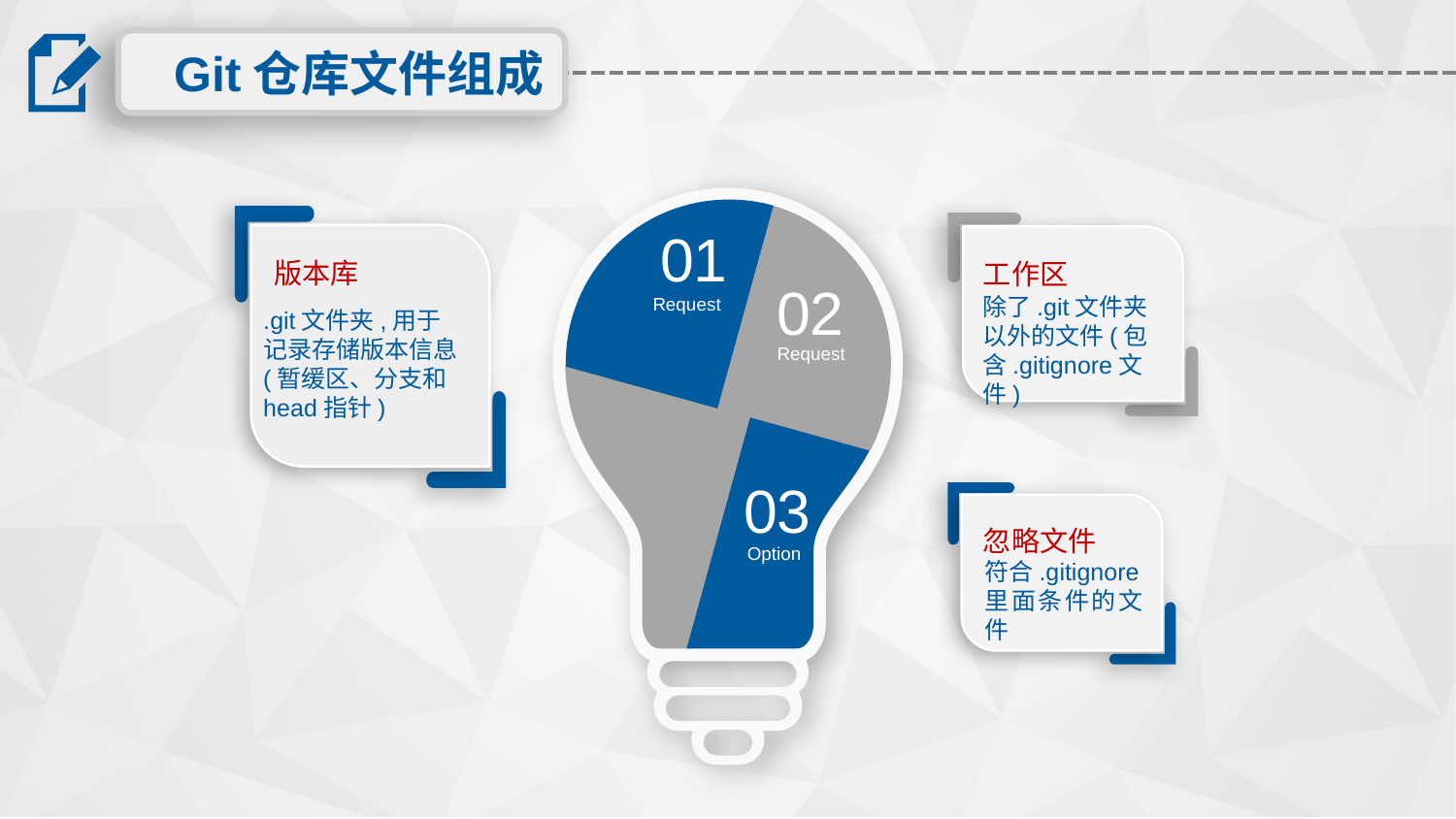

Git仓库文件组成

01
Request
02
Request

03
Option

版本库
.git文件夹,用于记录存储版本信息(暂缓区、分支和head指针)
工作区
除了.git文件夹以外的文件(包含.gitignore文件)

忽略文件
符合.gitignore里面条件的文件